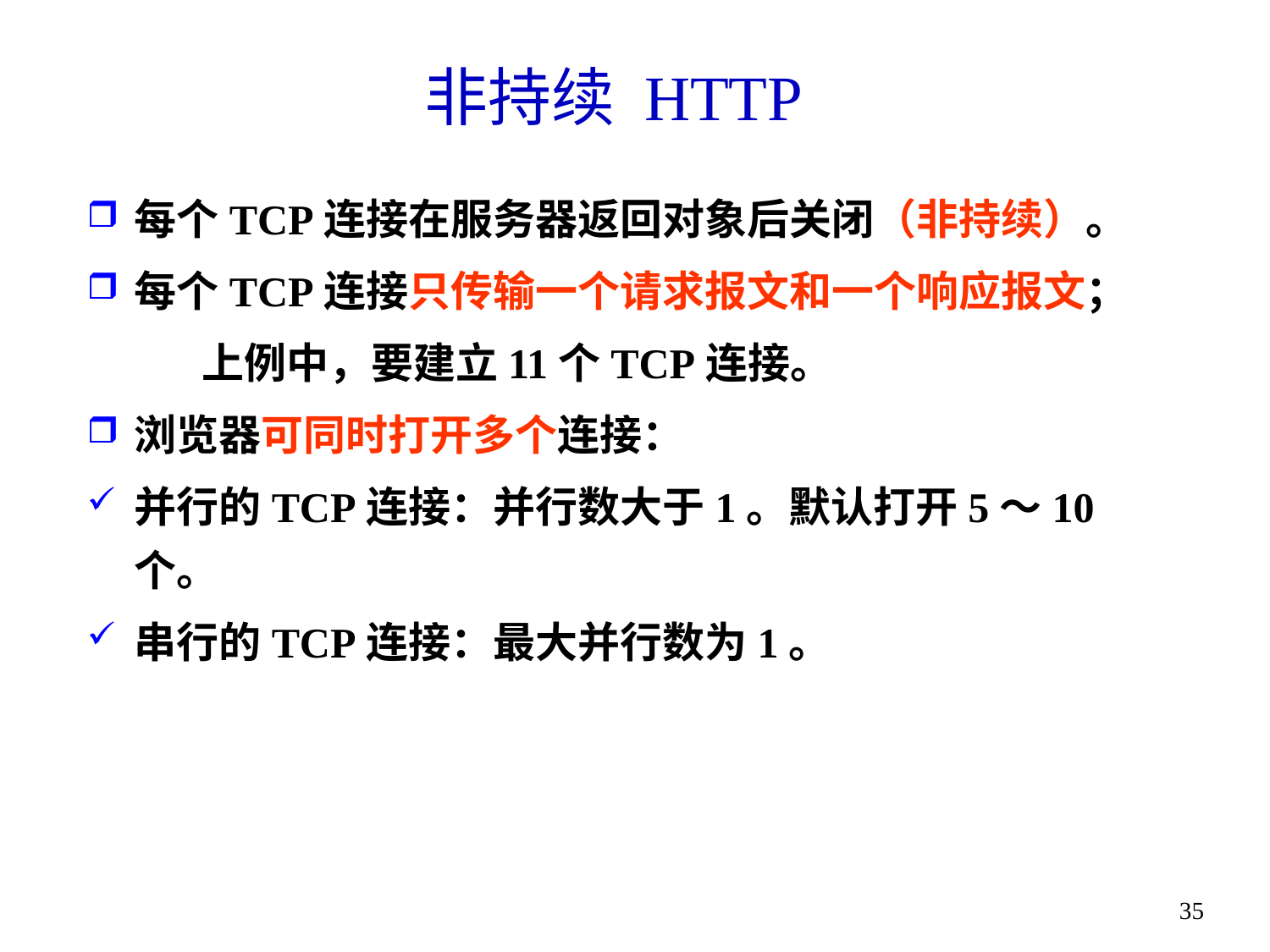

# 非持续 HTTP
每个TCP连接在服务器返回对象后关闭（非持续）。
每个TCP连接只传输一个请求报文和一个响应报文；
           上例中，要建立11个TCP连接。
浏览器可同时打开多个连接：
并行的TCP连接：并行数大于1。默认打开5～10个。
串行的TCP连接：最大并行数为1。

35